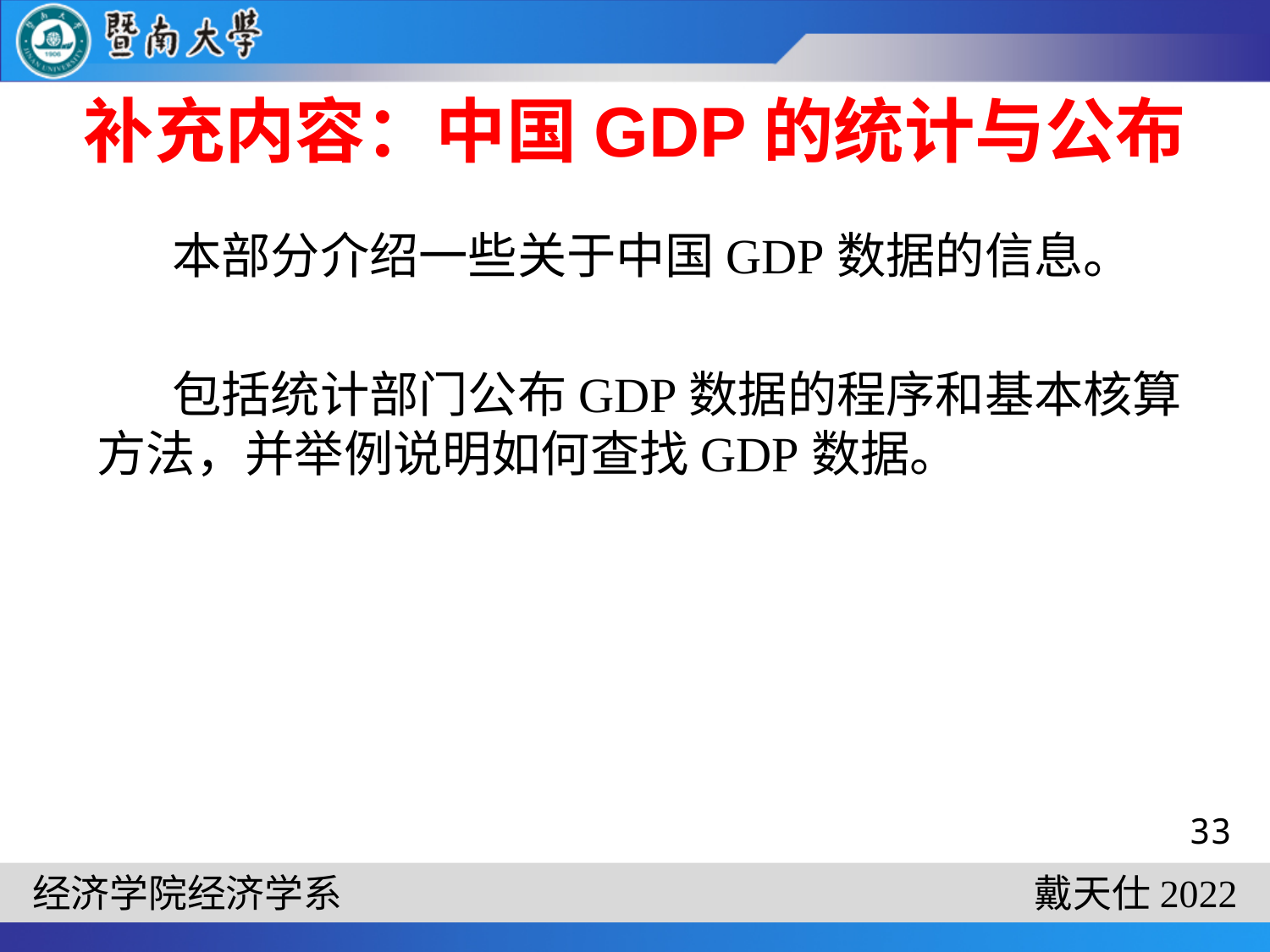

# 补充内容：中国GDP的统计与公布
本部分介绍一些关于中国GDP数据的信息。

包括统计部门公布GDP数据的程序和基本核算方法，并举例说明如何查找GDP数据。
33